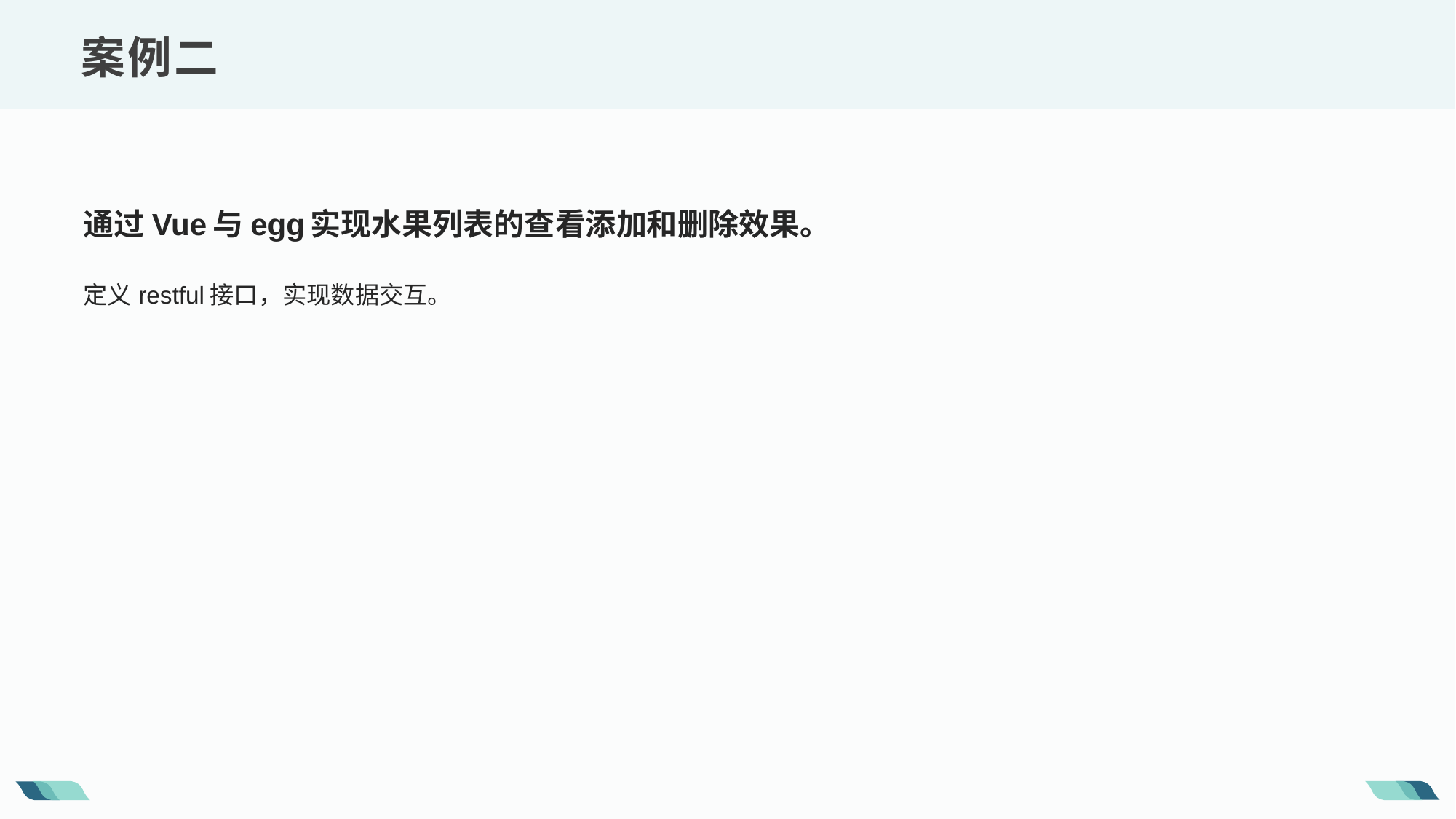

案例二
通过Vue与egg实现水果列表的查看添加和删除效果。
定义restful接口，实现数据交互。